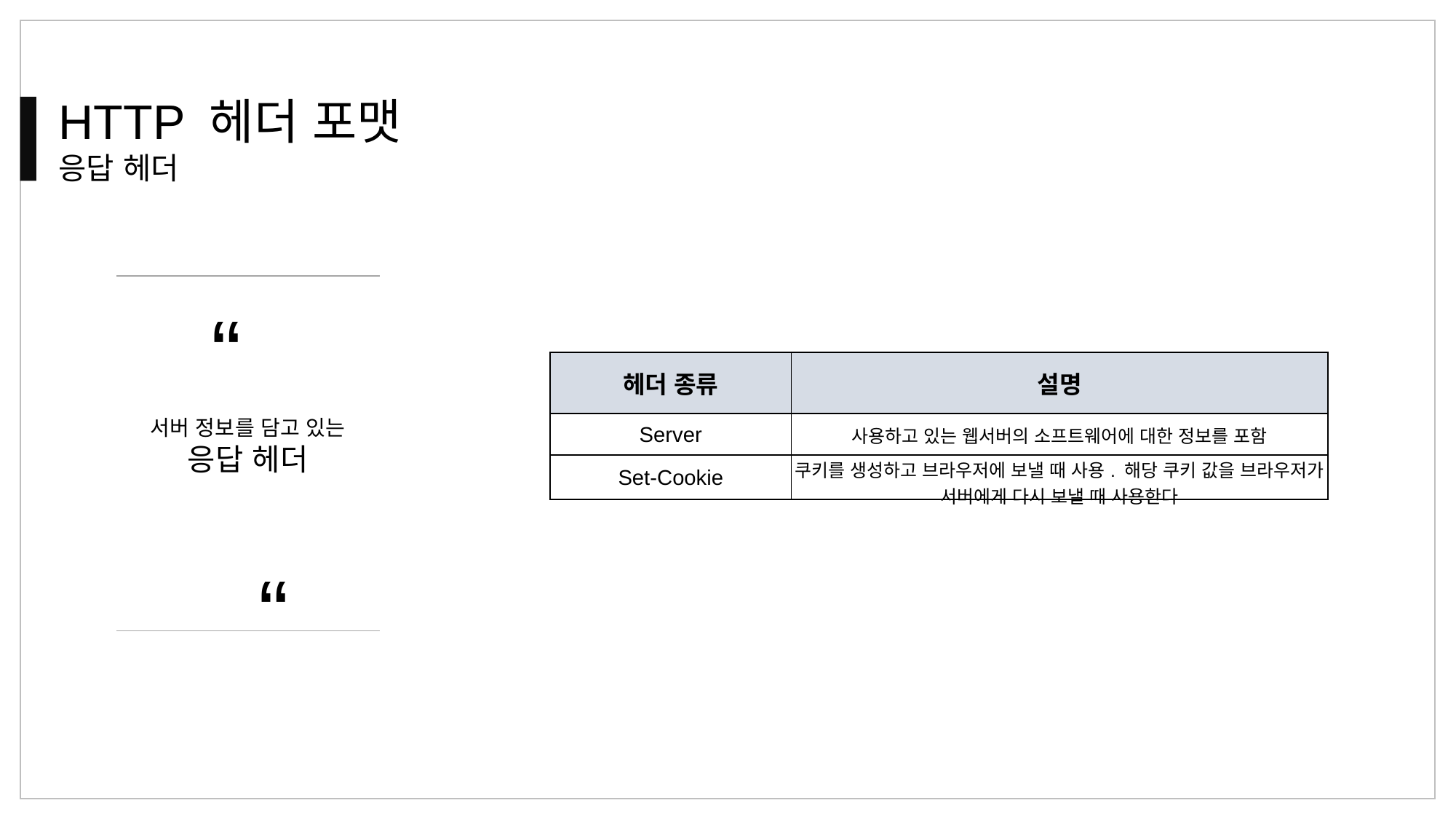

HTTP 헤더 포맷
응답 헤더

“
“
| 헤더 종류 | 설명 |
| --- | --- |
| Server | 사용하고 있는 웹서버의 소프트웨어에 대한 정보를 포함 |
| Set-Cookie | 쿠키를 생성하고 브라우저에 보낼 때 사용. 해당 쿠키 값을 브라우저가 서버에게 다시 보낼 때 사용한다 |

서버 정보를 담고 있는
응답 헤더